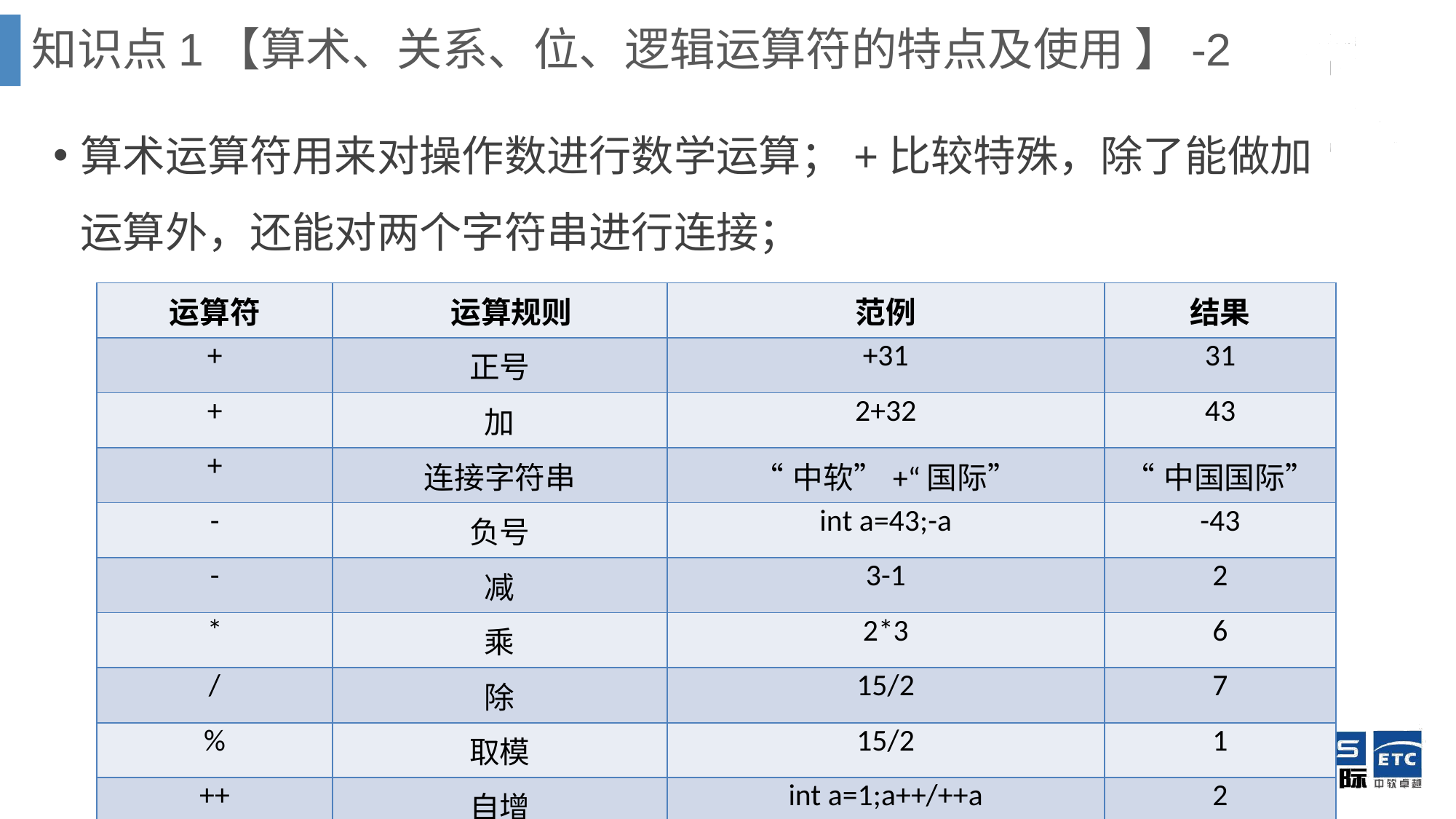

知识点1【算术、关系、位、逻辑运算符的特点及使用 】-2
算术运算符用来对操作数进行数学运算；+比较特殊，除了能做加运算外，还能对两个字符串进行连接；

| 运算符 | 运算规则 | 范例 | 结果 |
| --- | --- | --- | --- |
| + | 正号 | +31 | 31 |
| + | 加 | 2+32 | 43 |
| + | 连接字符串 | “中软”+“国际” | “中国国际” |
| - | 负号 | int a=43;-a | -43 |
| - | 减 | 3-1 | 2 |
| \* | 乘 | 2\*3 | 6 |
| / | 除 | 15/2 | 7 |
| % | 取模 | 15/2 | 1 |
| ++ | 自增 | int a=1;a++/++a | 2 |
| -- | 自减 | int b=3;a--/--a | 2 |